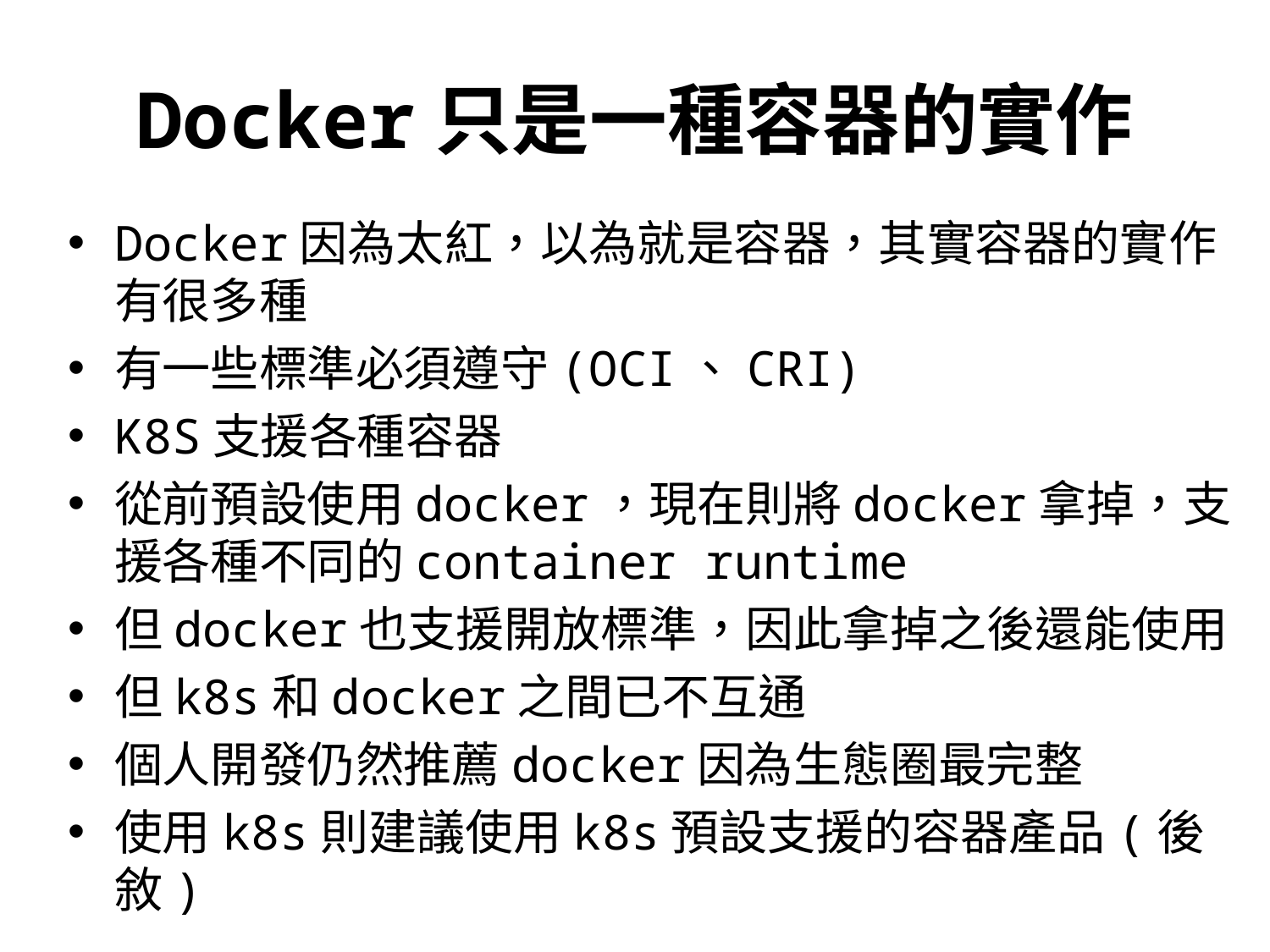

# Docker只是一種容器的實作
Docker因為太紅，以為就是容器，其實容器的實作有很多種
有一些標準必須遵守(OCI、CRI)
K8S支援各種容器
從前預設使用docker，現在則將docker拿掉，支援各種不同的container runtime
但docker也支援開放標準，因此拿掉之後還能使用
但k8s和docker之間已不互通
個人開發仍然推薦docker因為生態圈最完整
使用k8s則建議使用k8s預設支援的容器產品(後敘)